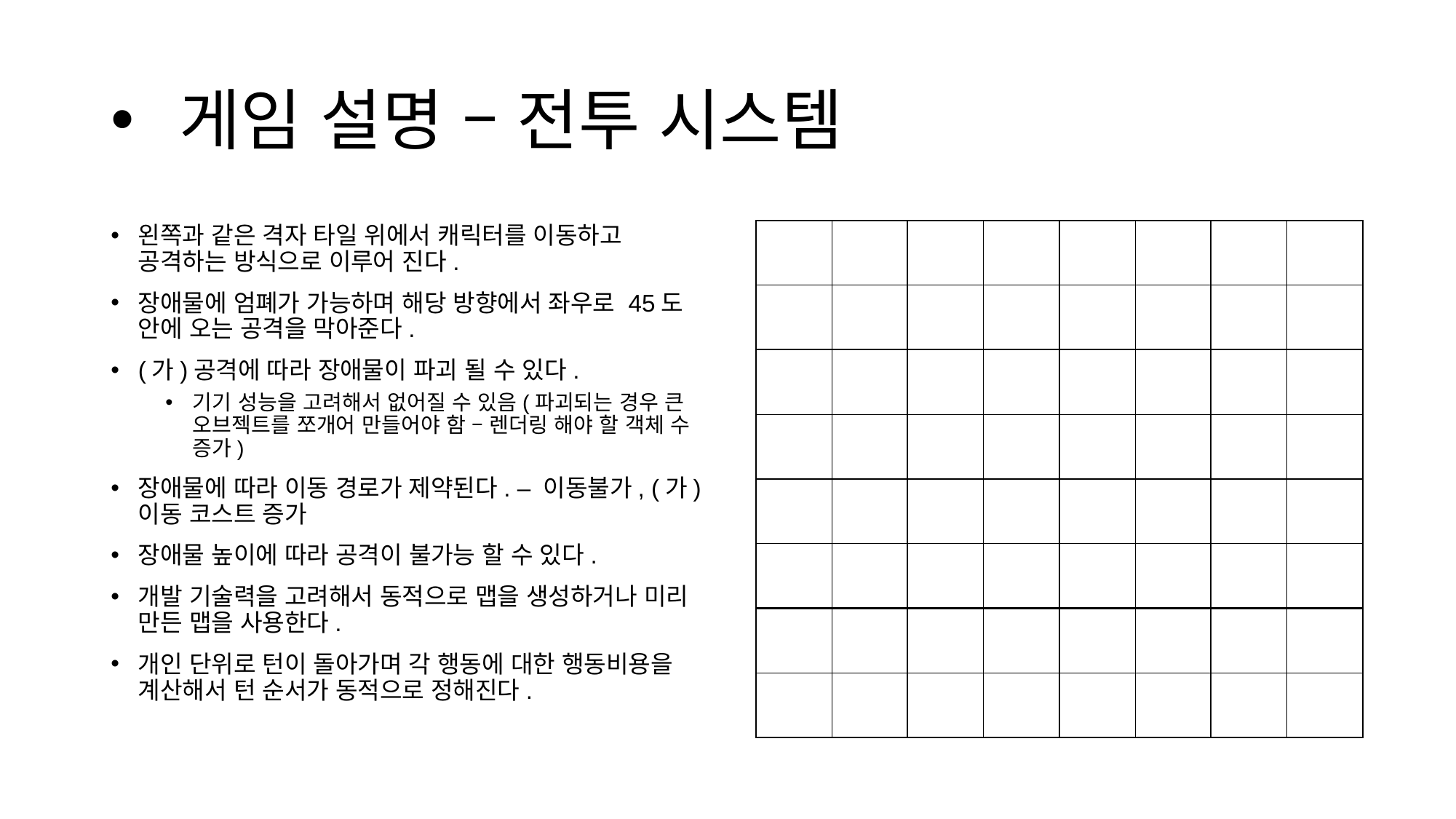

# 게임 설명 – 전투 시스템
왼쪽과 같은 격자 타일 위에서 캐릭터를 이동하고 공격하는 방식으로 이루어 진다.
장애물에 엄폐가 가능하며 해당 방향에서 좌우로 45도 안에 오는 공격을 막아준다.
(가)공격에 따라 장애물이 파괴 될 수 있다.
기기 성능을 고려해서 없어질 수 있음(파괴되는 경우 큰 오브젝트를 쪼개어 만들어야 함 – 렌더링 해야 할 객체 수 증가)
장애물에 따라 이동 경로가 제약된다. – 이동불가, (가)이동 코스트 증가
장애물 높이에 따라 공격이 불가능 할 수 있다.
개발 기술력을 고려해서 동적으로 맵을 생성하거나 미리 만든 맵을 사용한다.
개인 단위로 턴이 돌아가며 각 행동에 대한 행동비용을 계산해서 턴 순서가 동적으로 정해진다.